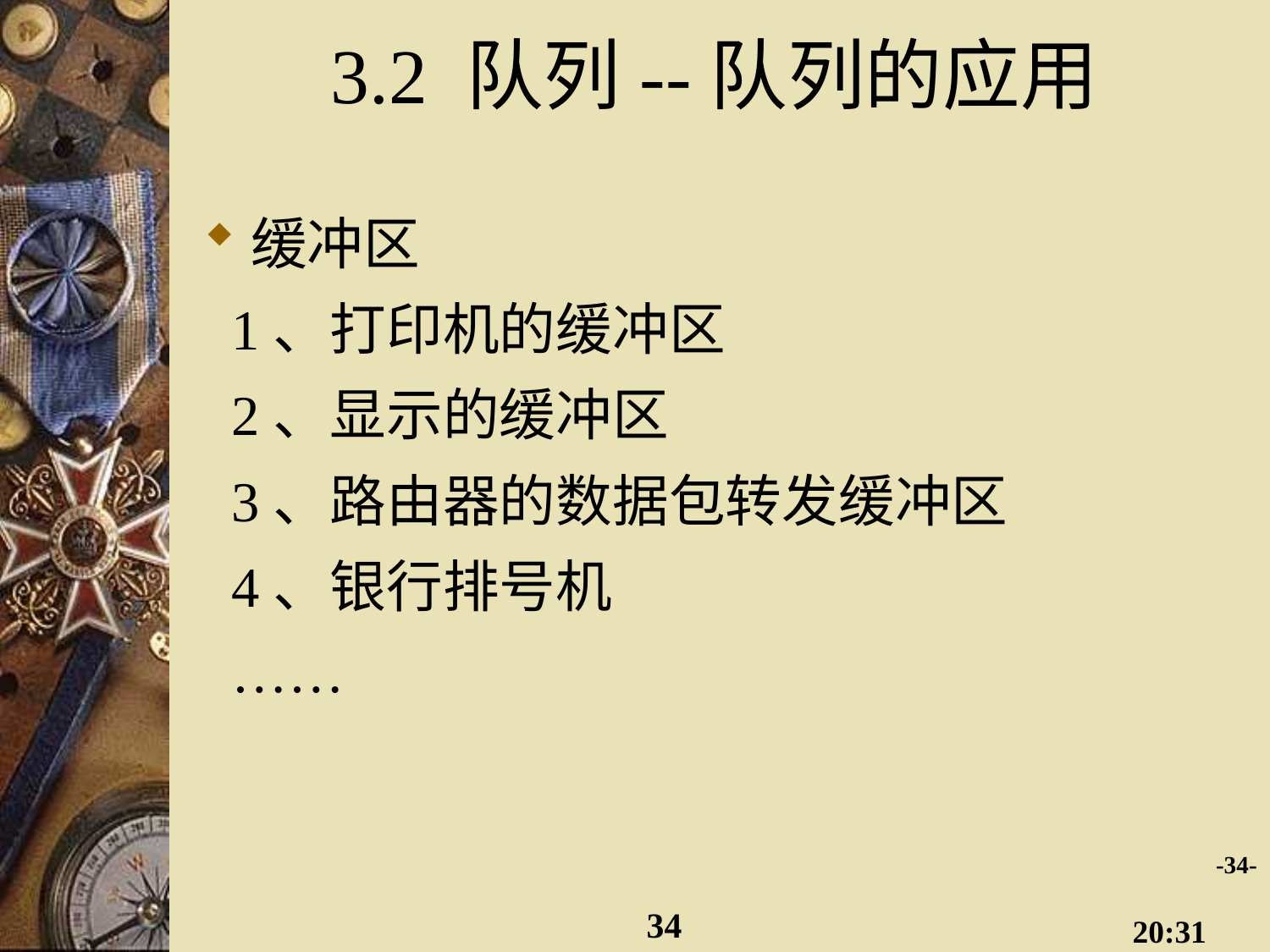

# 3.2 队列--队列的应用
缓冲区
  1、打印机的缓冲区
  2、显示的缓冲区
  3、路由器的数据包转发缓冲区
  4、银行排号机
  ……
-34-